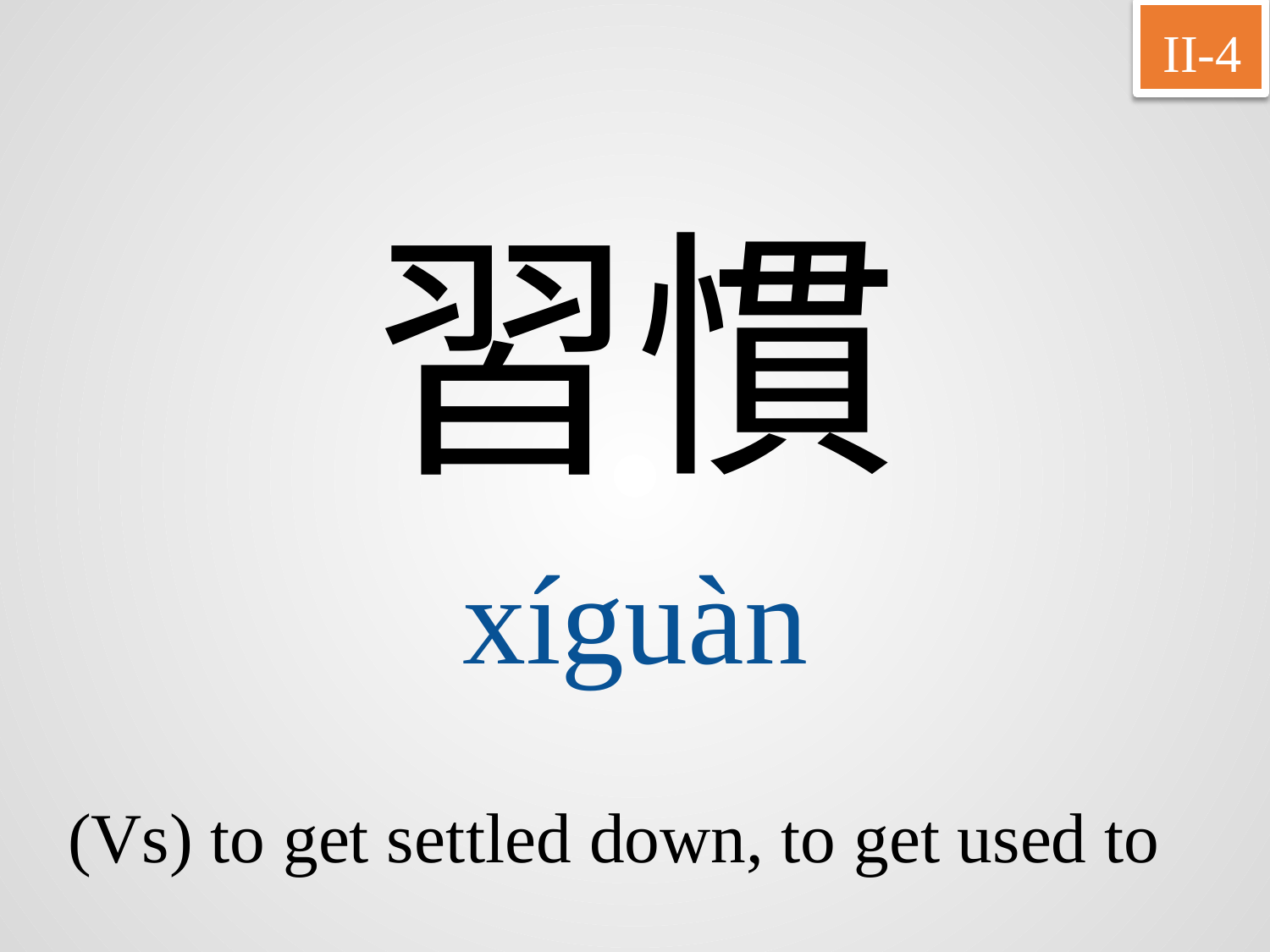

II-4

習慣
xíguàn
(Vs) to get settled down, to get used to